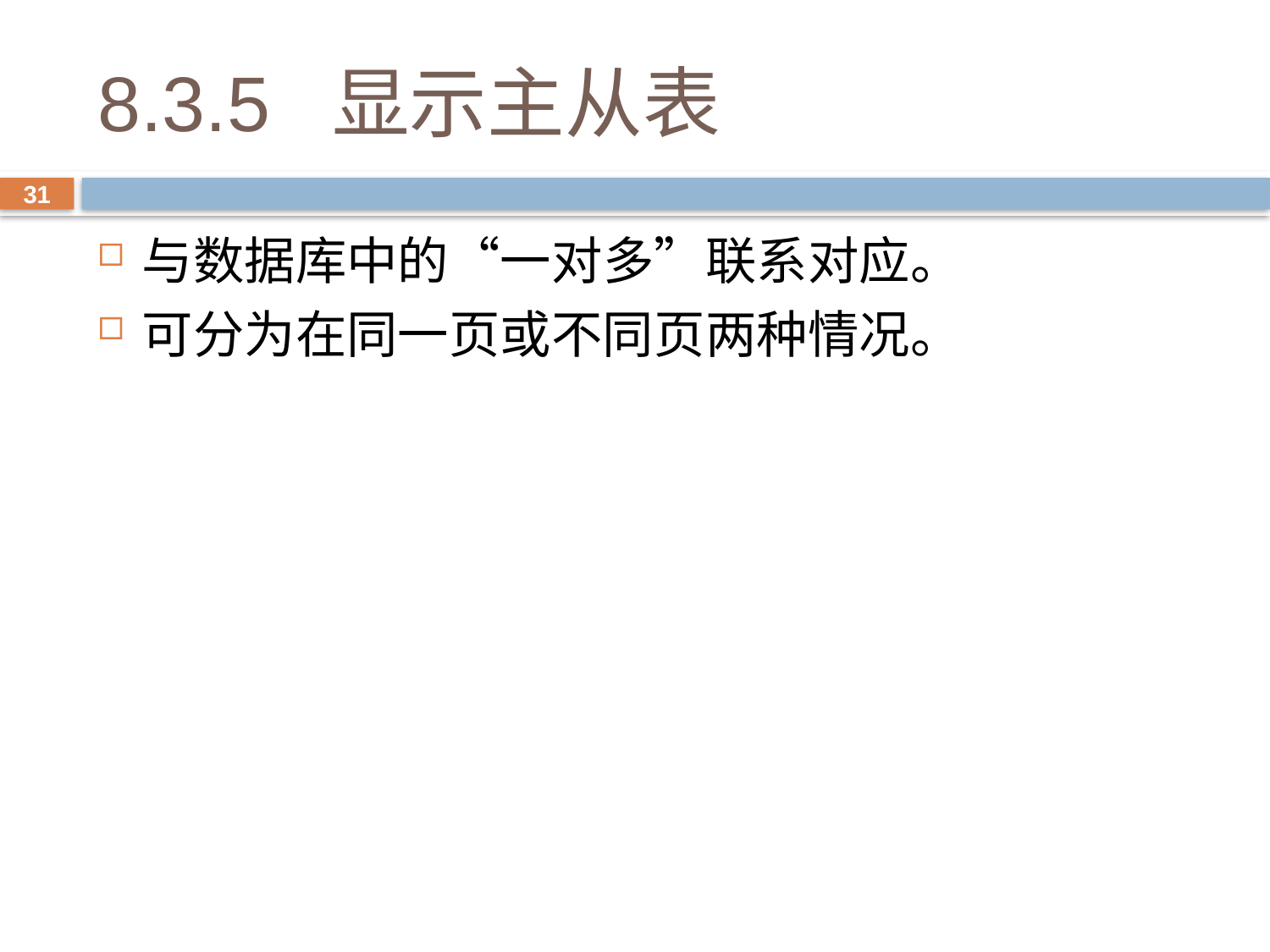

# 8.3.5  显示主从表
31
与数据库中的“一对多”联系对应。
可分为在同一页或不同页两种情况。